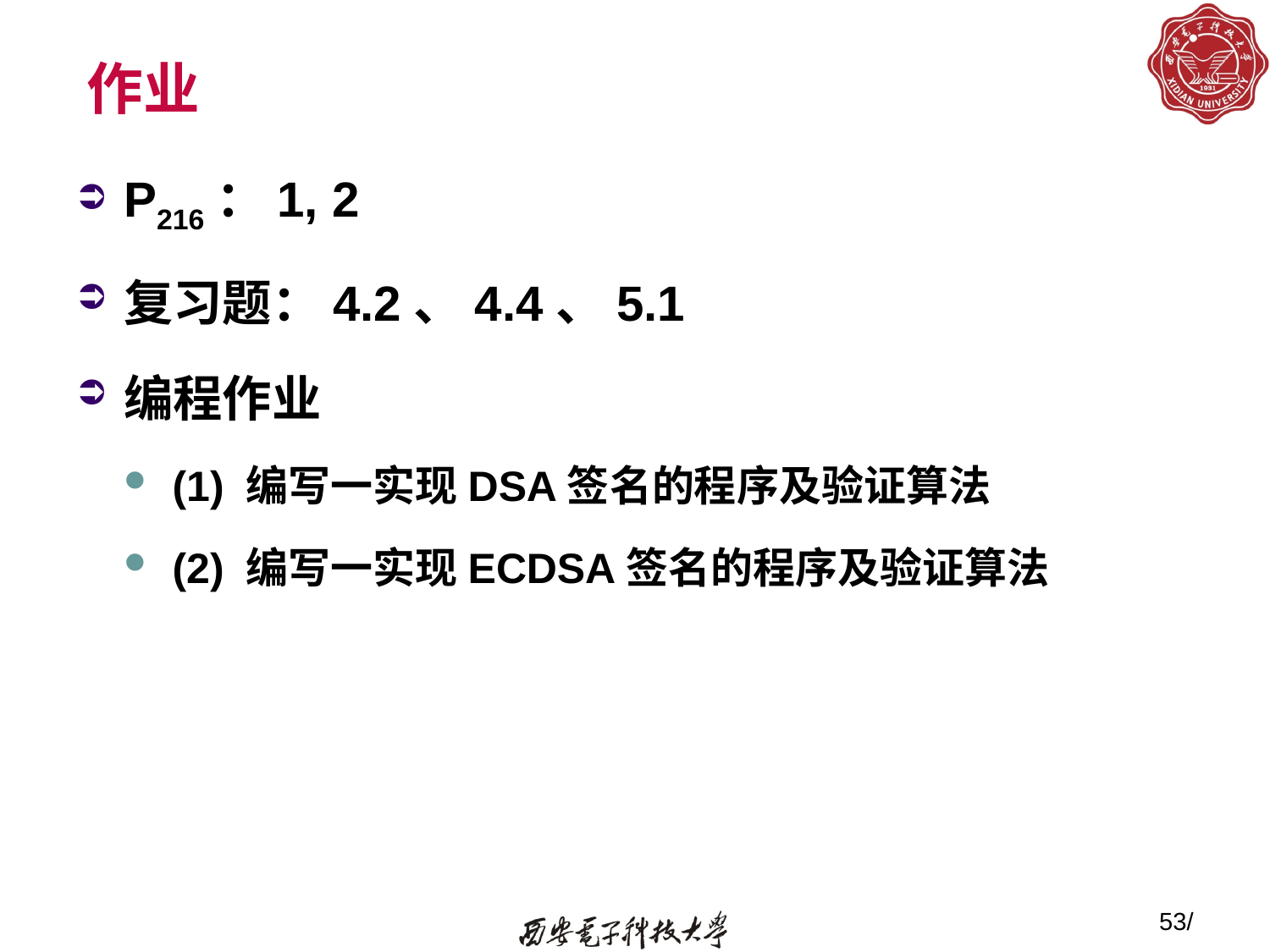

# 作业
P216：1, 2
复习题：4.2、4.4、5.1
编程作业
(1) 编写一实现DSA签名的程序及验证算法
(2) 编写一实现ECDSA签名的程序及验证算法
53/